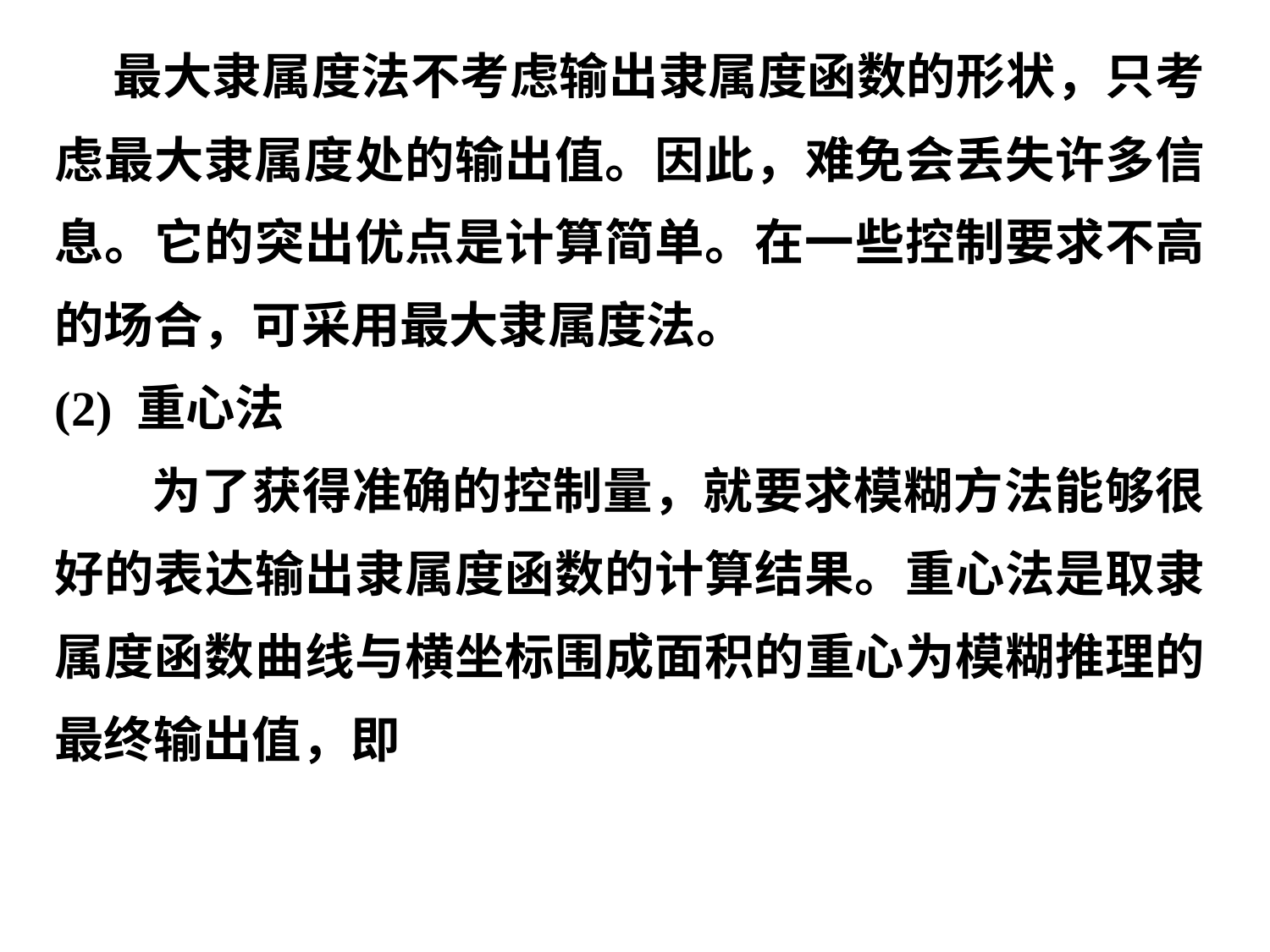

最大隶属度法不考虑输出隶属度函数的形状，只考虑最大隶属度处的输出值。因此，难免会丢失许多信息。它的突出优点是计算简单。在一些控制要求不高的场合，可采用最大隶属度法。
(2) 重心法
       为了获得准确的控制量，就要求模糊方法能够很好的表达输出隶属度函数的计算结果。重心法是取隶属度函数曲线与横坐标围成面积的重心为模糊推理的最终输出值，即